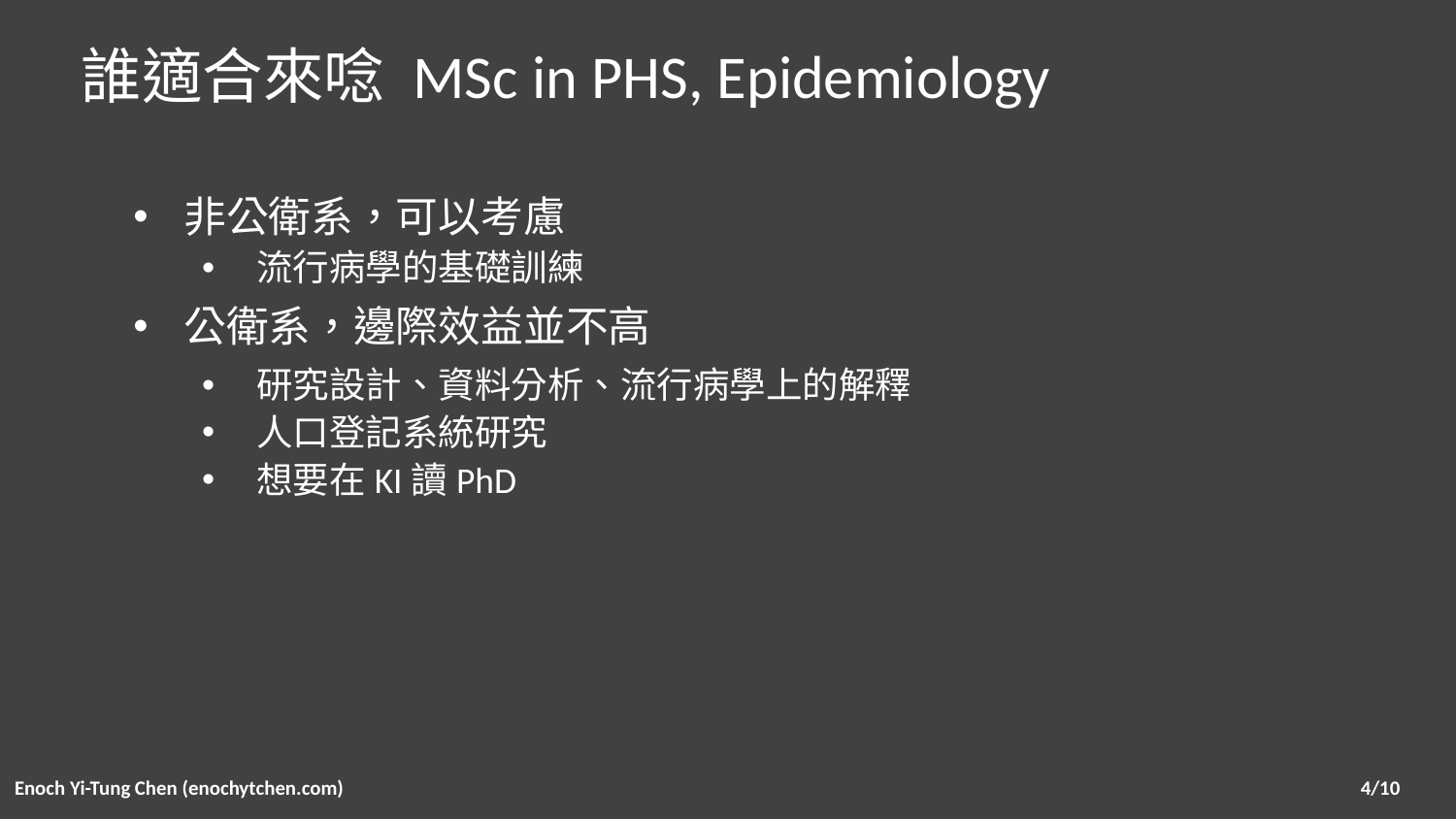

# 誰適合來唸 MSc in PHS, Epidemiology

非公衛系，可以考慮
流行病學的基礎訓練
公衛系，邊際效益並不高
研究設計、資料分析、流行病學上的解釋
人口登記系統研究
想要在KI讀PhD
Enoch Yi-Tung Chen (enochytchen.com)
4/10